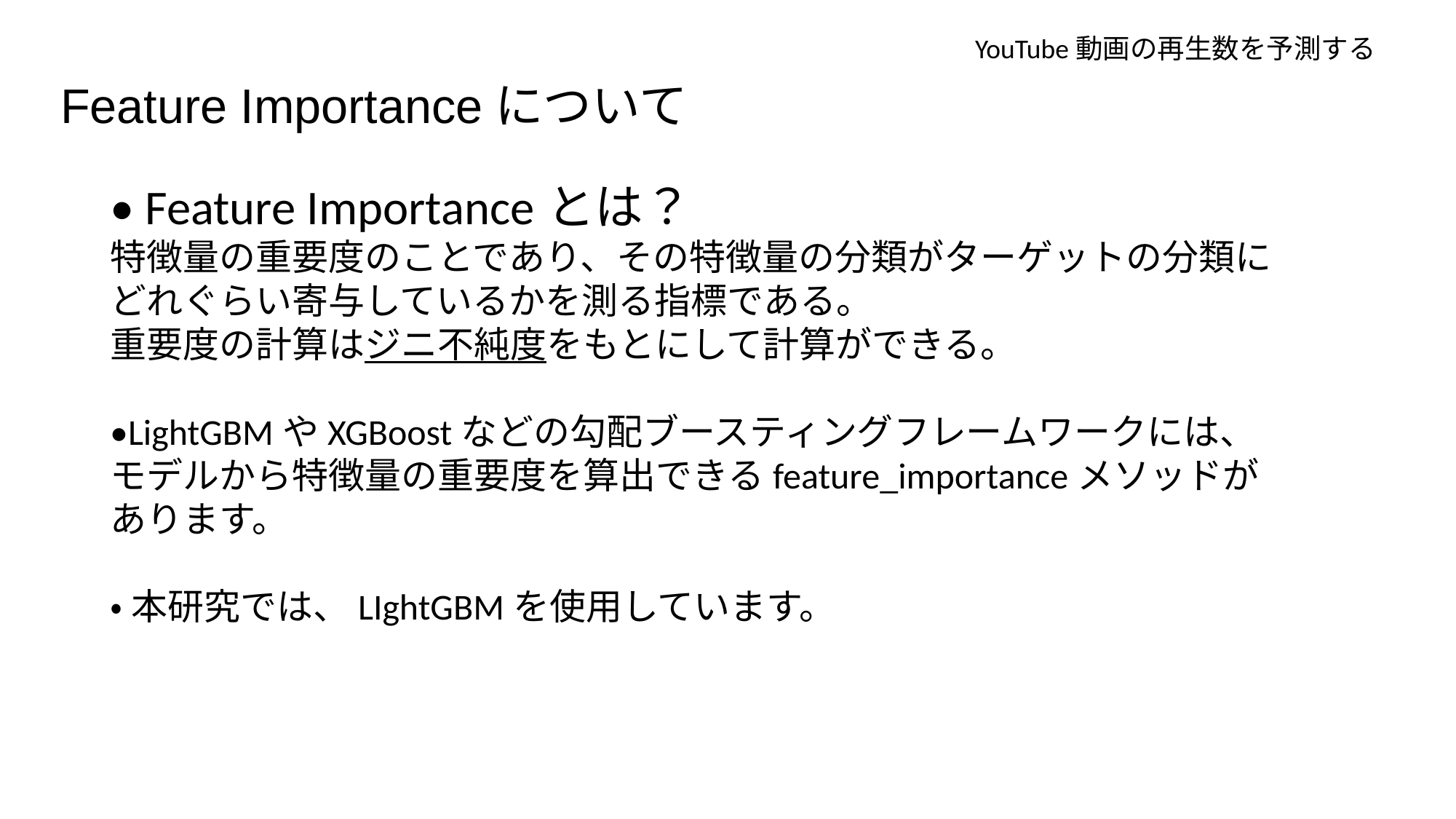

YouTube動画の再生数を予測する
Feature Importanceについて
• Feature Importanceとは？
特徴量の重要度のことであり、その特徴量の分類がターゲットの分類に
どれぐらい寄与しているかを測る指標である。
重要度の計算はジニ不純度をもとにして計算ができる。

•LightGBMやXGBoostなどの勾配ブースティングフレームワークには、
モデルから特徴量の重要度を算出できるfeature_importanceメソッドが
あります。

•本研究では、LIghtGBMを使用しています。